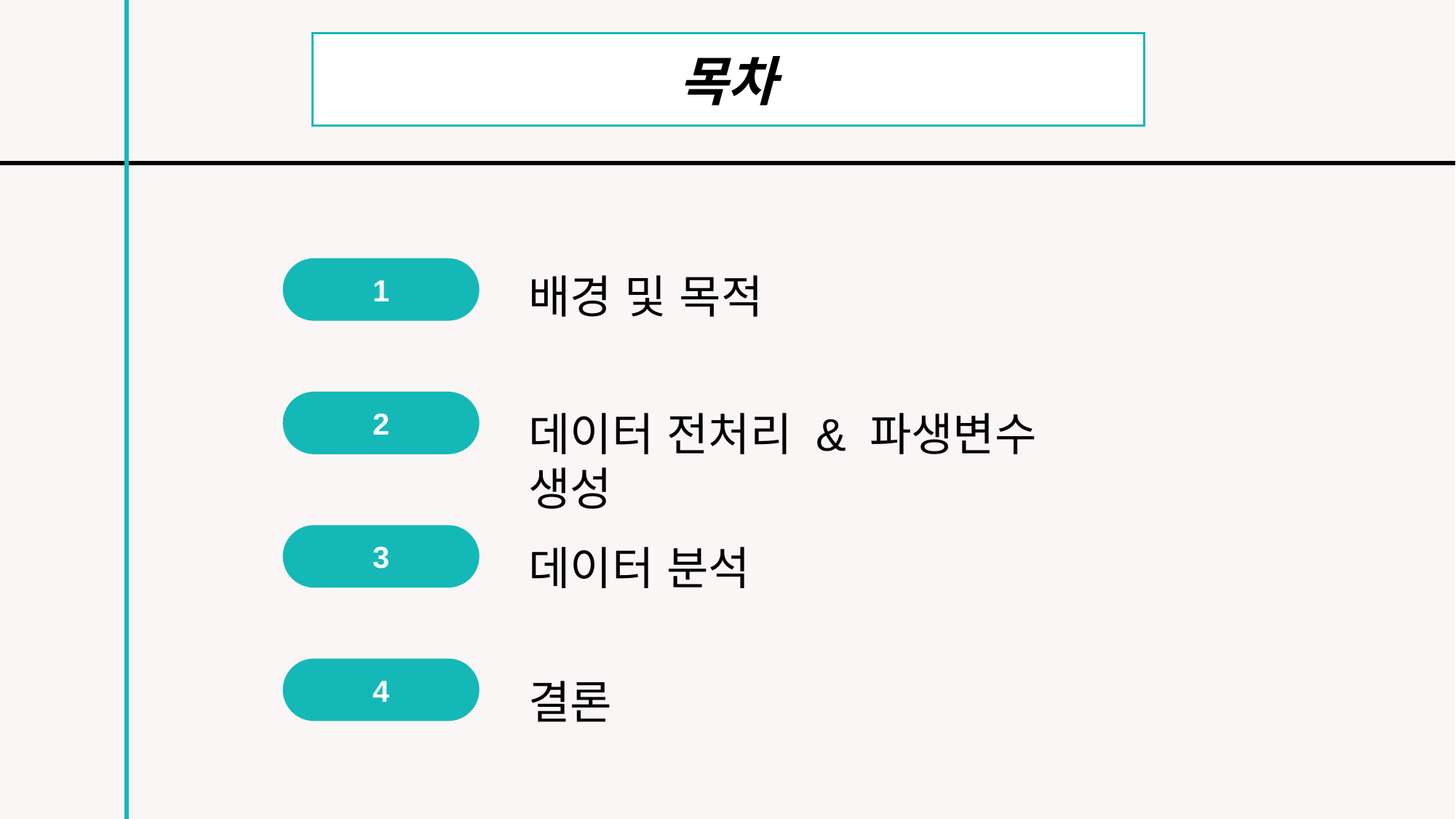

목차
1
배경 및 목적
2
데이터 전처리 & 파생변수 생성
3
데이터 분석
4
결론